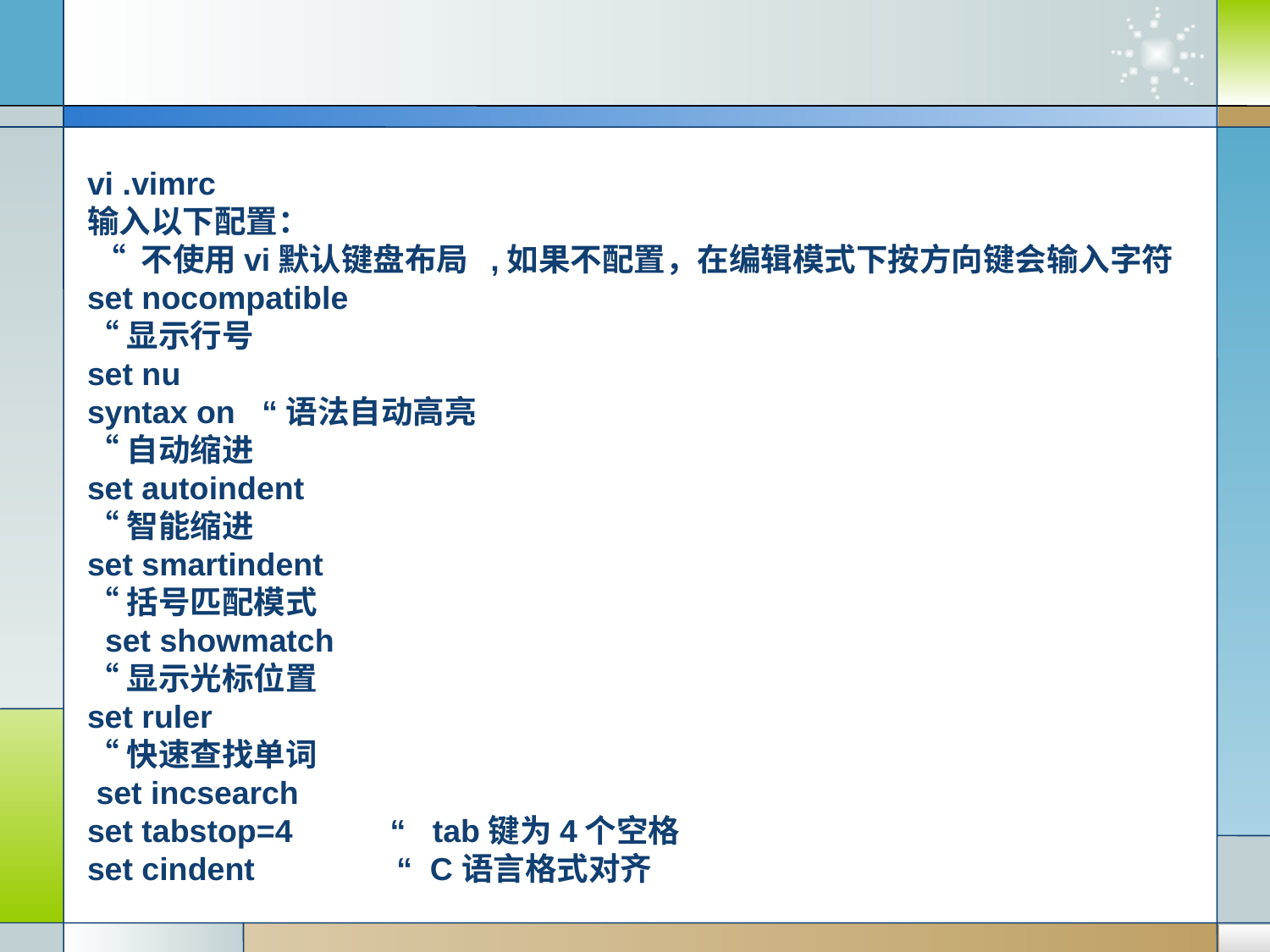

#
vi .vimrc
输入以下配置：
 “ 不使用vi默认键盘布局  ,如果不配置，在编辑模式下按方向键会输入字符
set nocompatible
“显示行号
set nu
syntax on   “语法自动高亮
“自动缩进
set autoindent
“智能缩进
set smartindent
“括号匹配模式
  set showmatch
“显示光标位置
set ruler
“快速查找单词
 set incsearch
set tabstop=4           “   tab键为4个空格
set cindent                “  C语言格式对齐